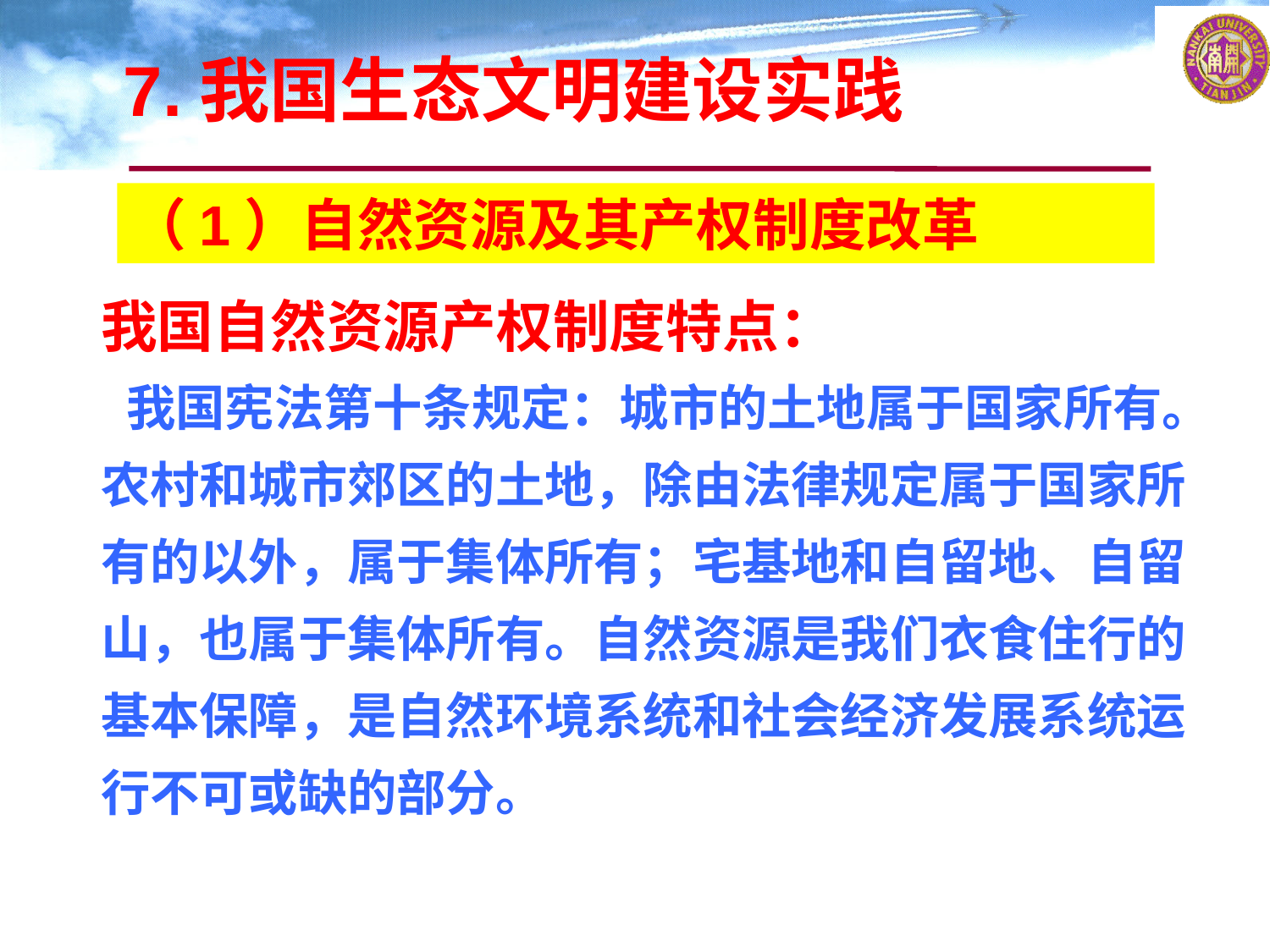

7.我国生态文明建设实践

（1）自然资源及其产权制度改革
我国自然资源产权制度特点：
 我国宪法第十条规定：城市的土地属于国家所有。农村和城市郊区的土地，除由法律规定属于国家所有的以外，属于集体所有；宅基地和自留地、自留山，也属于集体所有。自然资源是我们衣食住行的基本保障，是自然环境系统和社会经济发展系统运行不可或缺的部分。